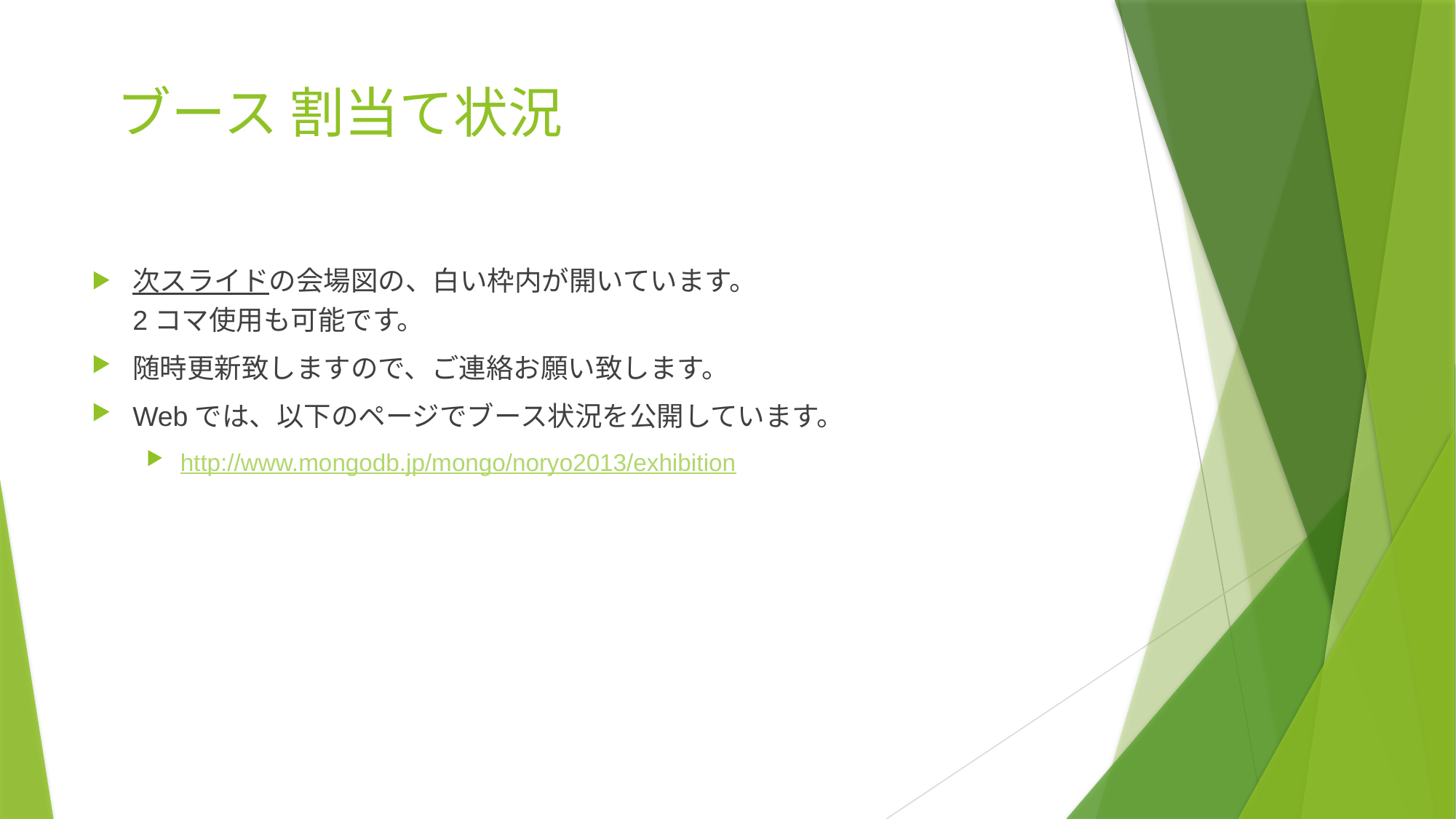

# ブース 割当て状況
次スライドの会場図の、白い枠内が開いています。
2コマ使用も可能です。
随時更新致しますので、ご連絡お願い致します。
Webでは、以下のページでブース状況を公開しています。
http://www.mongodb.jp/mongo/noryo2013/exhibition